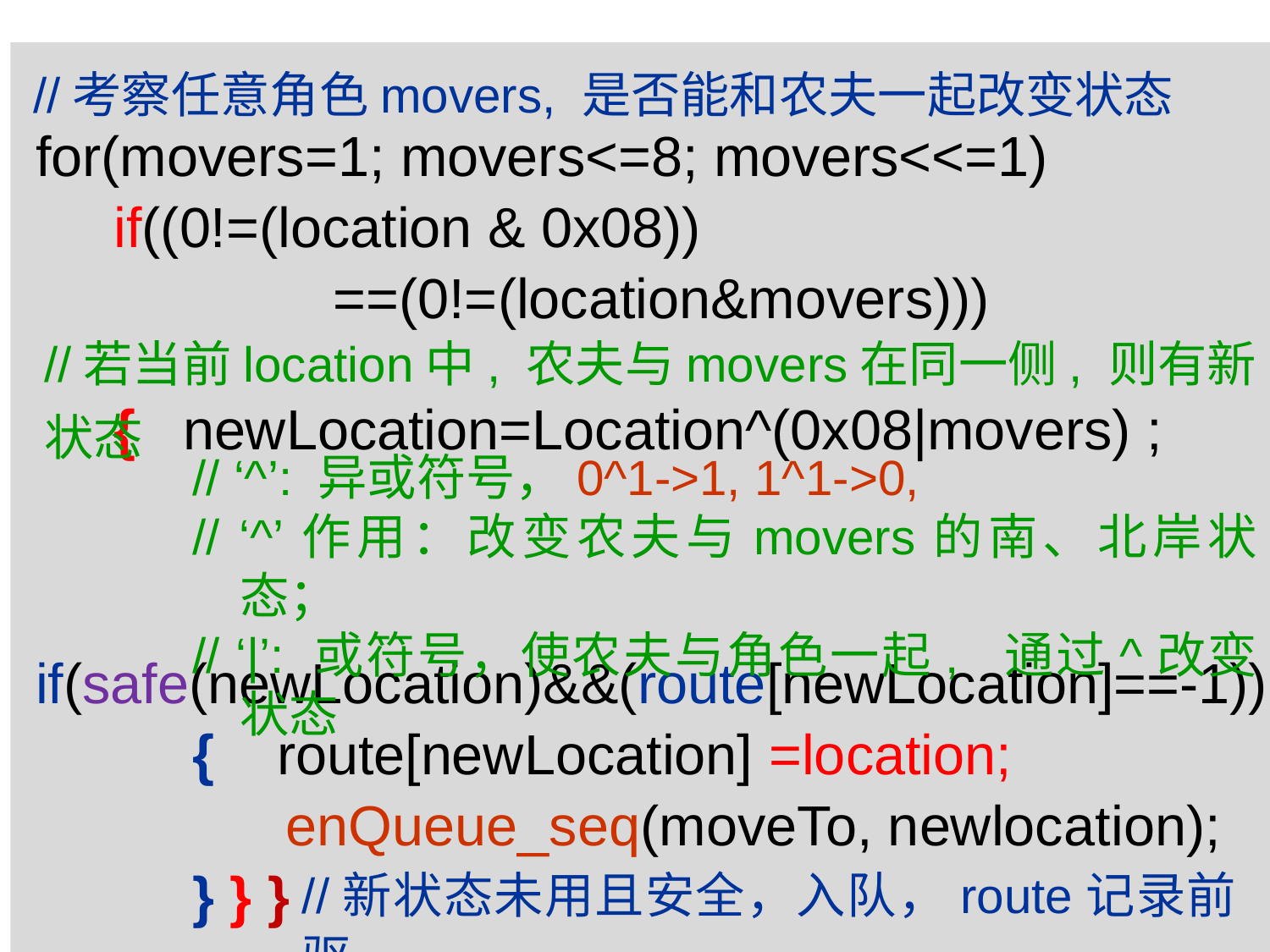

for(movers=1; movers<=8; movers<<=1)
     if((0!=(location & 0x08))
                   ==(0!=(location&movers)))

     {   newLocation=Location^(0x08|movers) ;

if(safe(newLocation)&&(route[newLocation]==-1))
          {    route[newLocation] =location;
                enQueue_seq(moveTo, newlocation);
          } } }
//考察任意角色movers, 是否能和农夫一起改变状态
//若当前location中, 农夫与movers在同一侧, 则有新状态
// ‘^’: 异或符号，0^1->1, 1^1->0,
// ‘^’作用：改变农夫与movers的南、北岸状态；
// ‘|’: 或符号，使农夫与角色一起,  通过^改变状态
//新状态未用且安全，入队，route记录前驱